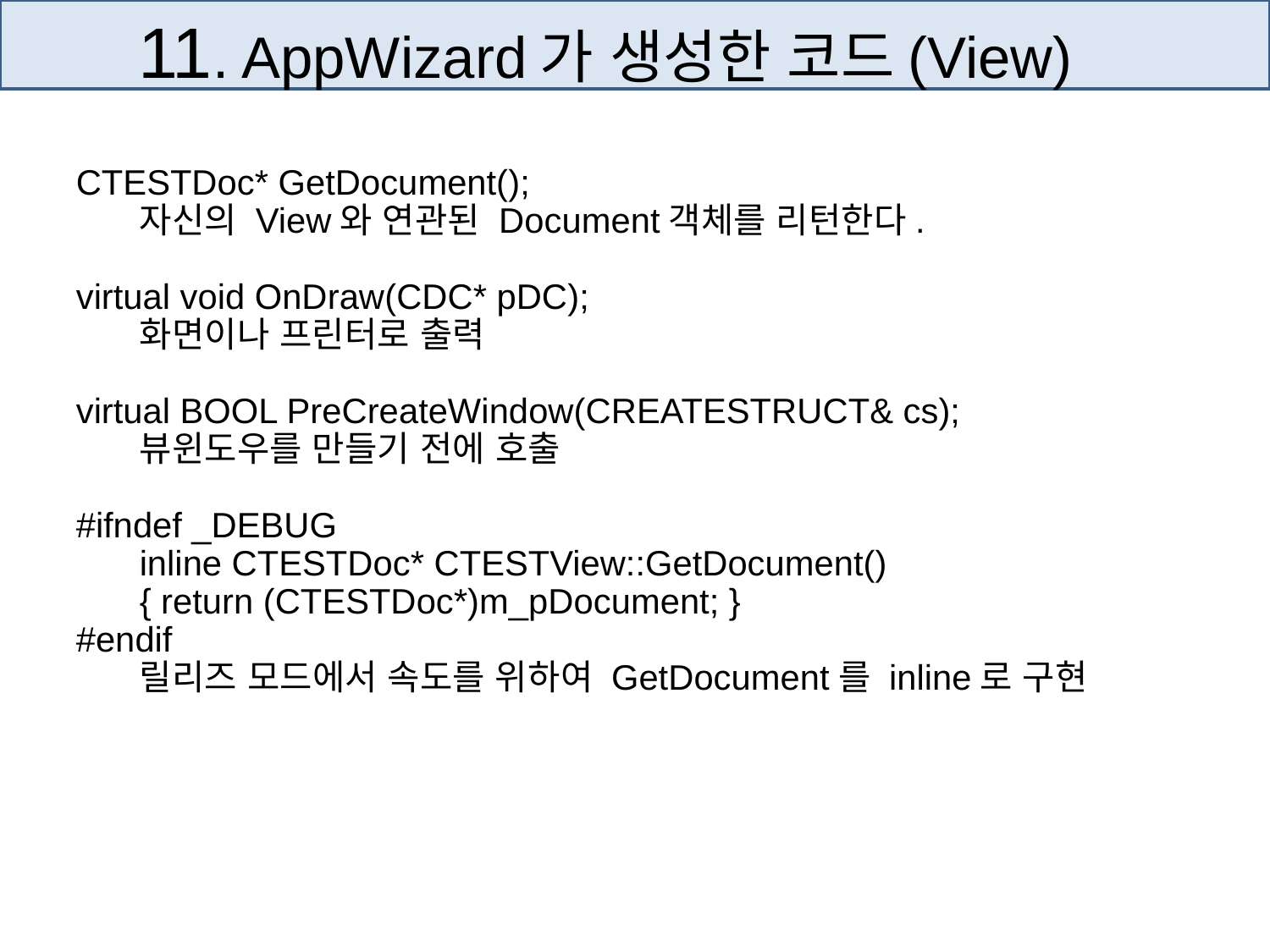

# 11. AppWizard가 생성한 코드(View)
CTESTDoc* GetDocument();
자신의 View와 연관된 Document객체를 리턴한다.

virtual void OnDraw(CDC* pDC);
화면이나 프린터로 출력

virtual BOOL PreCreateWindow(CREATESTRUCT& cs);
뷰윈도우를 만들기 전에 호출

#ifndef _DEBUG
inline CTESTDoc* CTESTView::GetDocument()
{ return (CTESTDoc*)m_pDocument; }
#endif
릴리즈 모드에서 속도를 위하여 GetDocument를 inline로 구현